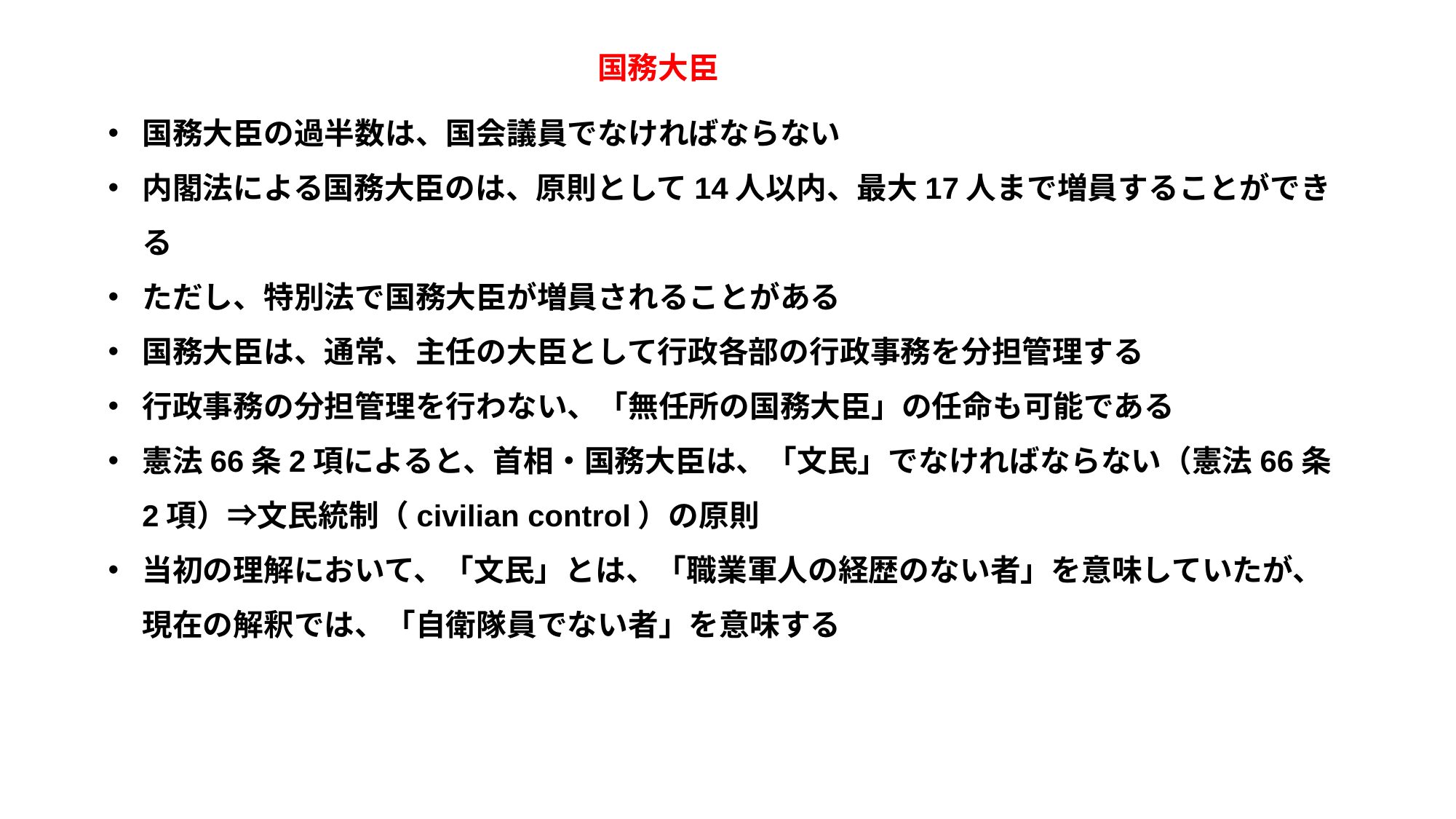

国務大臣
国務大臣の過半数は、国会議員でなければならない
内閣法による国務大臣のは、原則として14人以内、最大17人まで増員することができる
ただし、特別法で国務大臣が増員されることがある
国務大臣は、通常、主任の大臣として行政各部の行政事務を分担管理する
行政事務の分担管理を行わない、「無任所の国務大臣」の任命も可能である
憲法66条2項によると、首相・国務大臣は、「文民」でなければならない（憲法66条2項）⇒文民統制（civilian control）の原則
当初の理解において、「文民」とは、「職業軍人の経歴のない者」を意味していたが、現在の解釈では、「自衛隊員でない者」を意味する